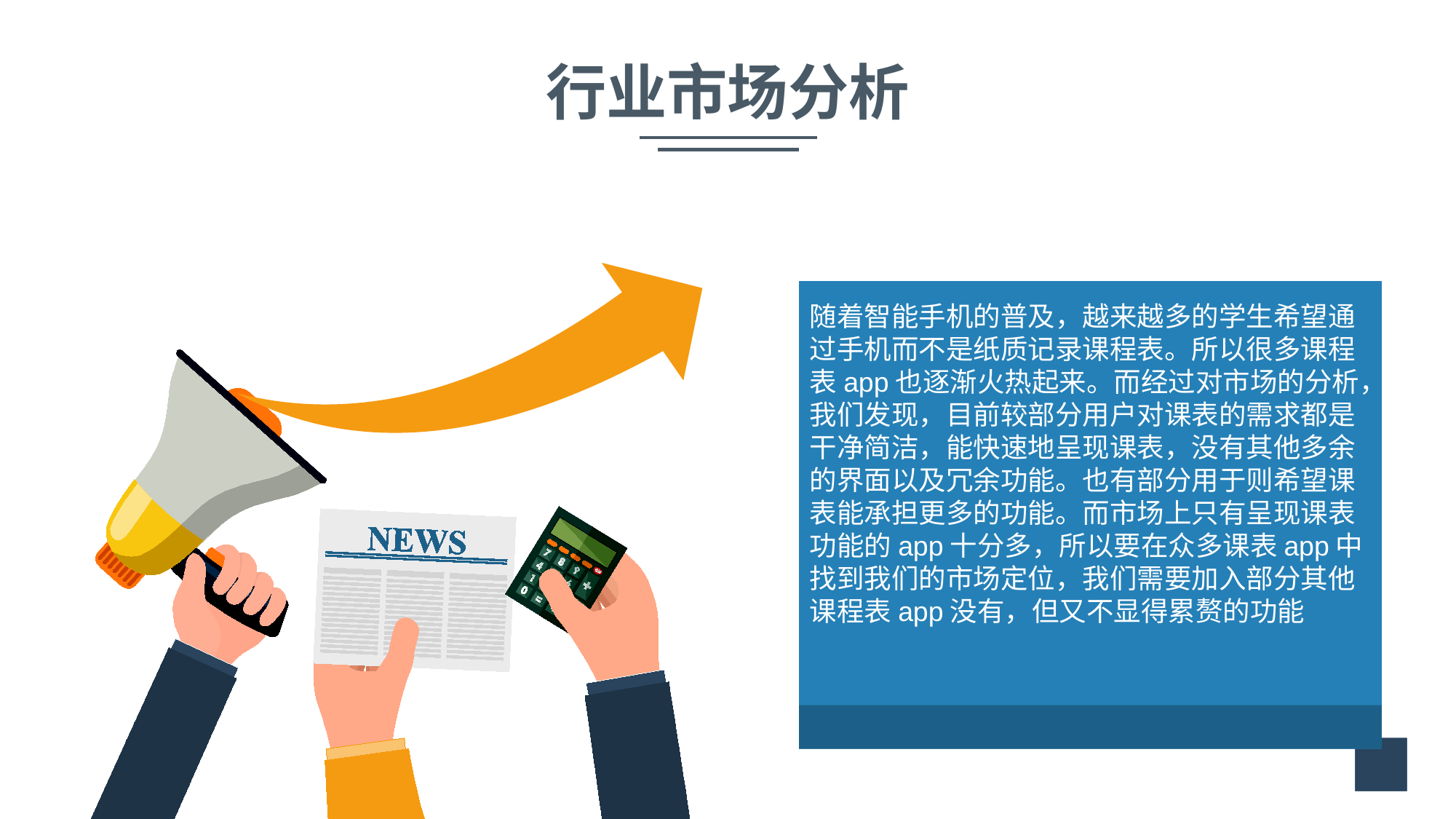

# 行业市场分析

随着智能手机的普及，越来越多的学生希望通过手机而不是纸质记录课程表。所以很多课程表app也逐渐火热起来。而经过对市场的分析，我们发现，目前较部分用户对课表的需求都是干净简洁，能快速地呈现课表，没有其他多余的界面以及冗余功能。也有部分用于则希望课表能承担更多的功能。而市场上只有呈现课表功能的app十分多，所以要在众多课表app中找到我们的市场定位，我们需要加入部分其他课程表app没有，但又不显得累赘的功能